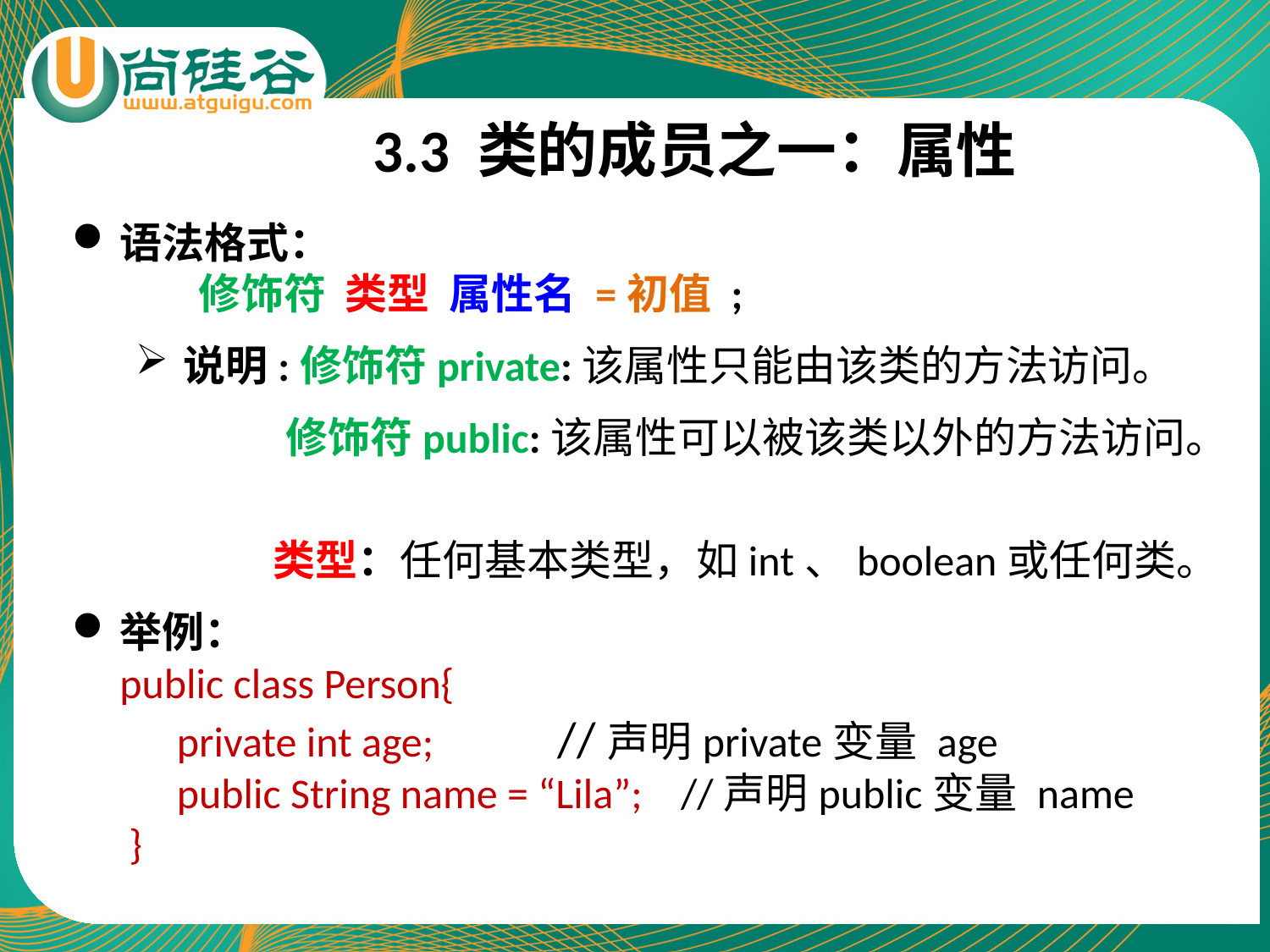

# 3.3 类的成员之一：属性
语法格式：
修饰符  类型  属性名 =初值 ;
说明:修饰符private:该属性只能由该类的方法访问。
	        修饰符public:该属性可以被该类以外的方法访问。
                    类型：任何基本类型，如int、boolean或任何类。
举例：
     public class Person{
           private int age;             //声明private变量 age
           public String name = “Lila”;    //声明public变量 name
      }